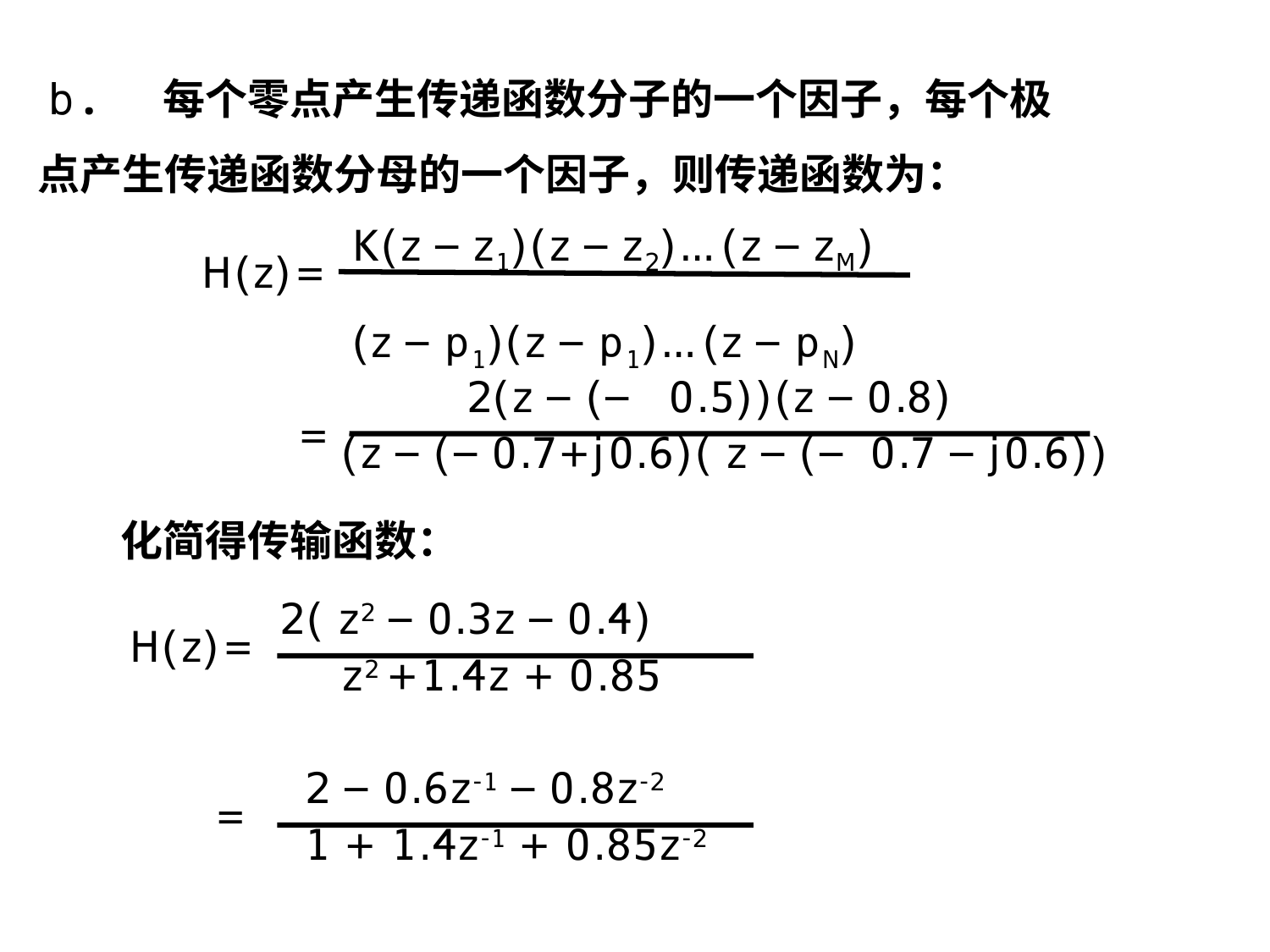

b.  每个零点产生传递函数分子的一个因子，每个极点产生传递函数分母的一个因子，则传递函数为：
 K(z – z1)(z – z2)…(z – zM)
 (z – p1)(z – p1)…(z – pN)
H(z)=

           2(z – (–   0.5))(z – 0.8)
 (z – (– 0.7+j0.6)( z – (–  0.7 – j0.6))
=

化简得传输函数：
 2( z2 – 0.3z – 0.4)
      z2 +1.4z + 0.85
H(z)=

   2 – 0.6z-1 – 0.8z-2
   1 + 1.4z-1 + 0.85z-2
=